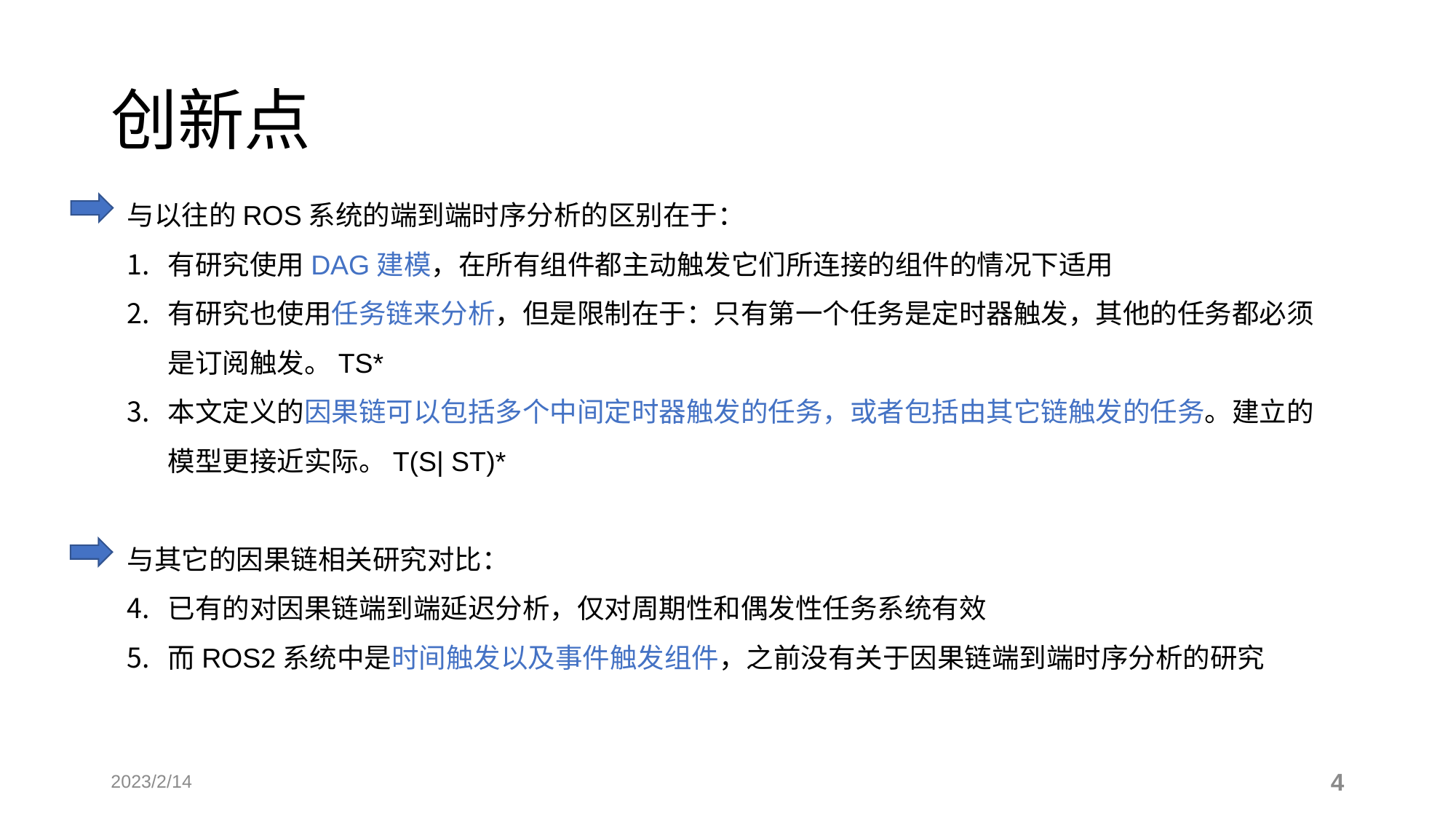

# 创新点
与以往的ROS系统的端到端时序分析的区别在于：
有研究使用DAG建模，在所有组件都主动触发它们所连接的组件的情况下适用
有研究也使用任务链来分析，但是限制在于：只有第一个任务是定时器触发，其他的任务都必须是订阅触发。TS*
本文定义的因果链可以包括多个中间定时器触发的任务，或者包括由其它链触发的任务。建立的模型更接近实际。T(S| ST)*

与其它的因果链相关研究对比：
已有的对因果链端到端延迟分析，仅对周期性和偶发性任务系统有效
而ROS2系统中是时间触发以及事件触发组件，之前没有关于因果链端到端时序分析的研究

2023/2/14
4